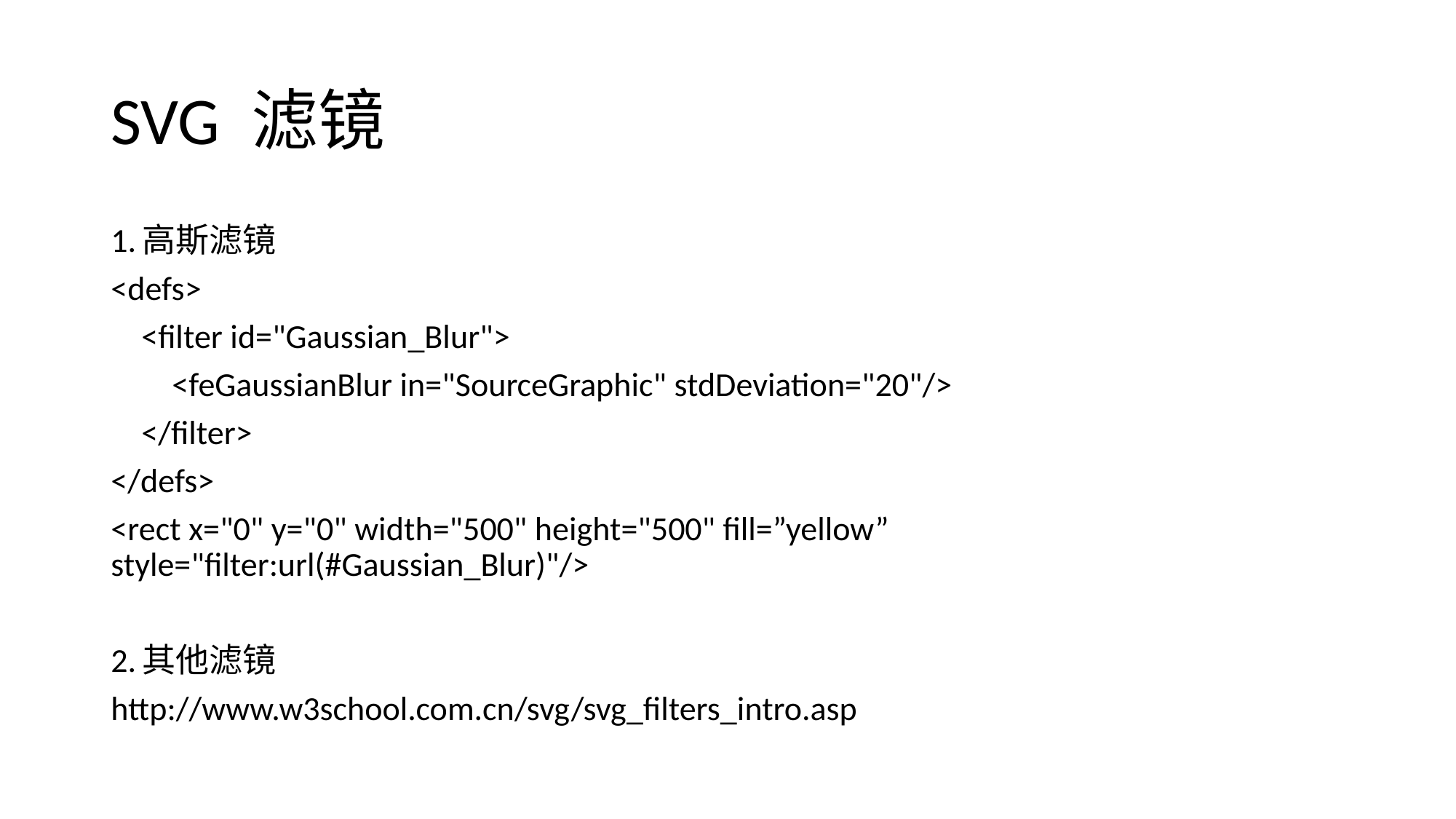

# SVG 滤镜
1.高斯滤镜
<defs>
    <filter id="Gaussian_Blur">
        <feGaussianBlur in="SourceGraphic" stdDeviation="20"/>
    </filter>
</defs>
<rect x="0" y="0" width="500" height="500" fill=”yellow” style="filter:url(#Gaussian_Blur)"/>

2.其他滤镜
http://www.w3school.com.cn/svg/svg_filters_intro.asp